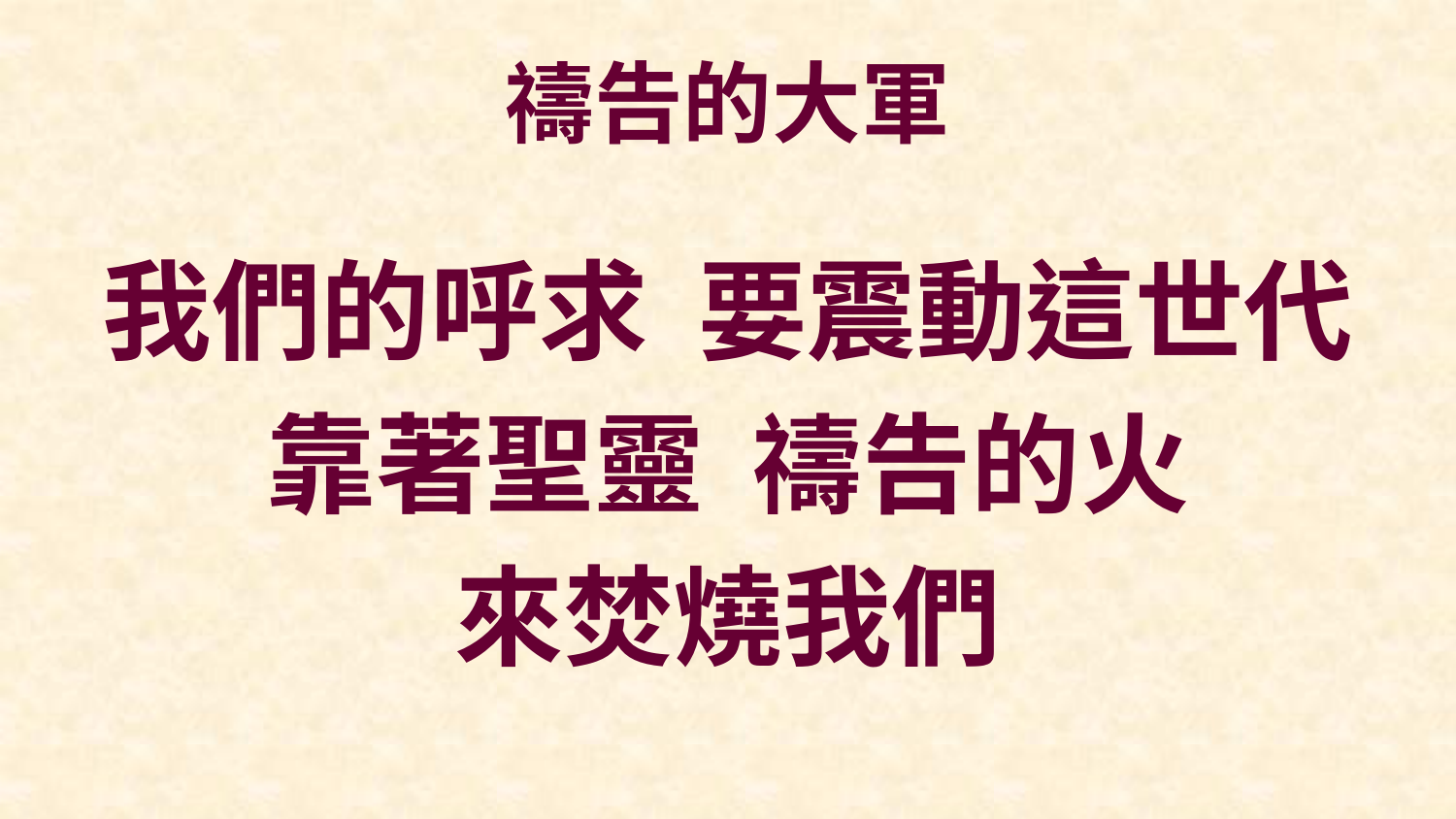

# 禱告的大軍
我們的呼求  要震動這世代
靠著聖靈  禱告的火
來焚燒我們